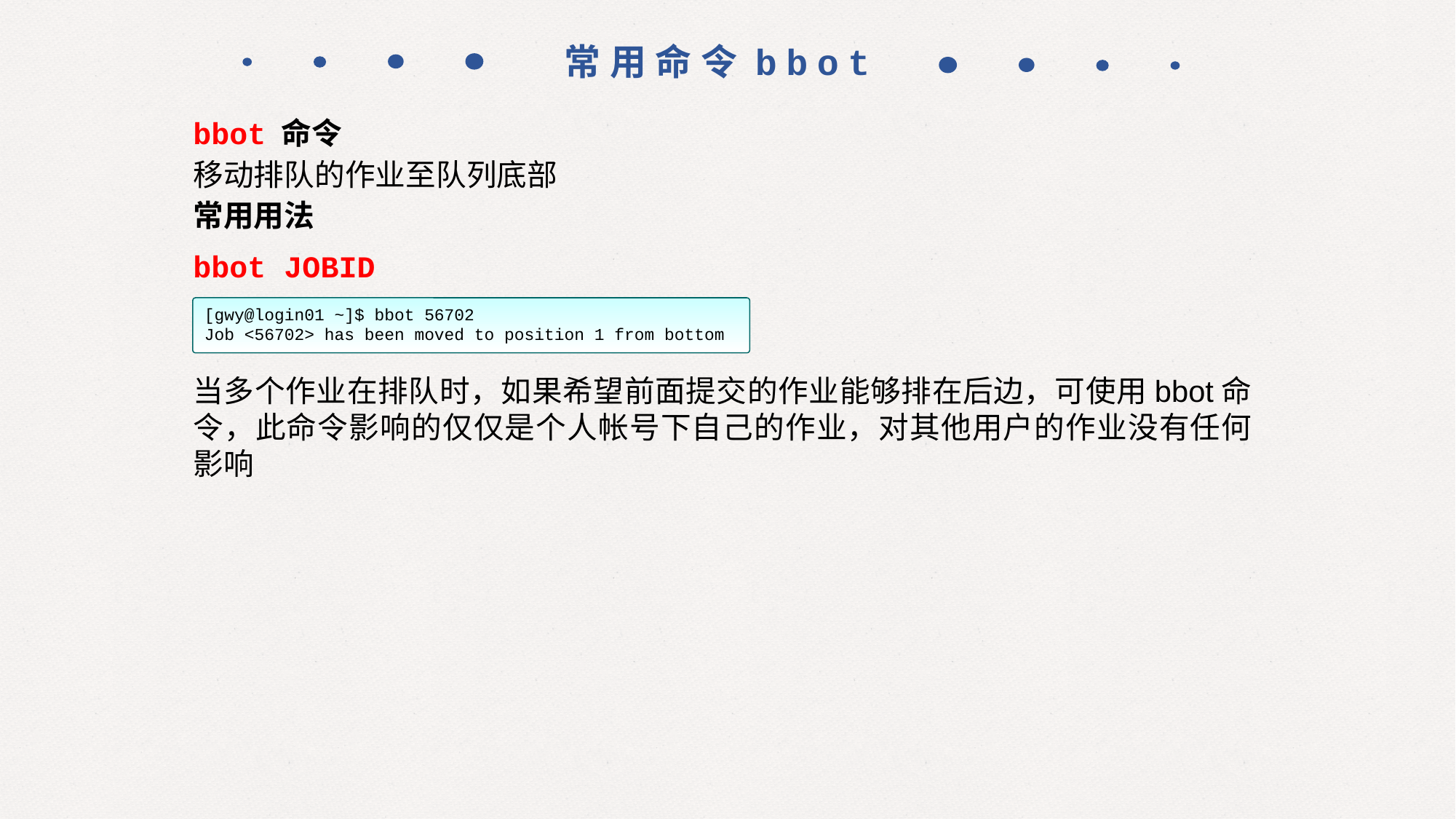

常用命令bbot

bbot 命令
移动排队的作业至队列底部
常用用法
bbot JOBID

当多个作业在排队时，如果希望前面提交的作业能够排在后边，可使用bbot命令，此命令影响的仅仅是个人帐号下自己的作业，对其他用户的作业没有任何影响

[gwy@login01 ~]$ bbot 56702
Job <56702> has been moved to position 1 from bottom